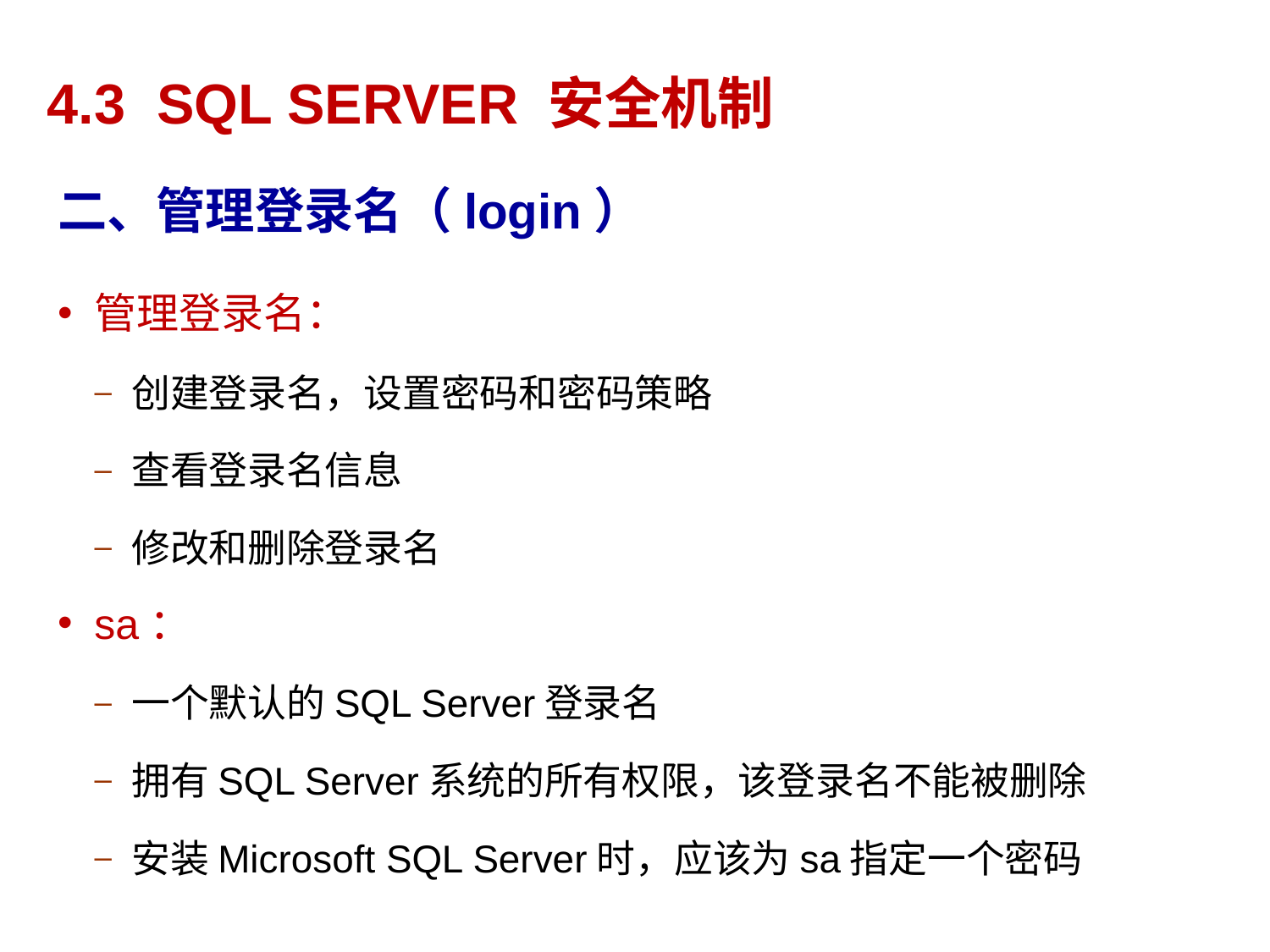

4.3  SQL SERVER 安全机制
二、管理登录名（login）
管理登录名：
创建登录名，设置密码和密码策略
查看登录名信息
修改和删除登录名
sa：
一个默认的SQL Server登录名
拥有SQL Server系统的所有权限，该登录名不能被删除
安装Microsoft SQL Server时，应该为sa指定一个密码